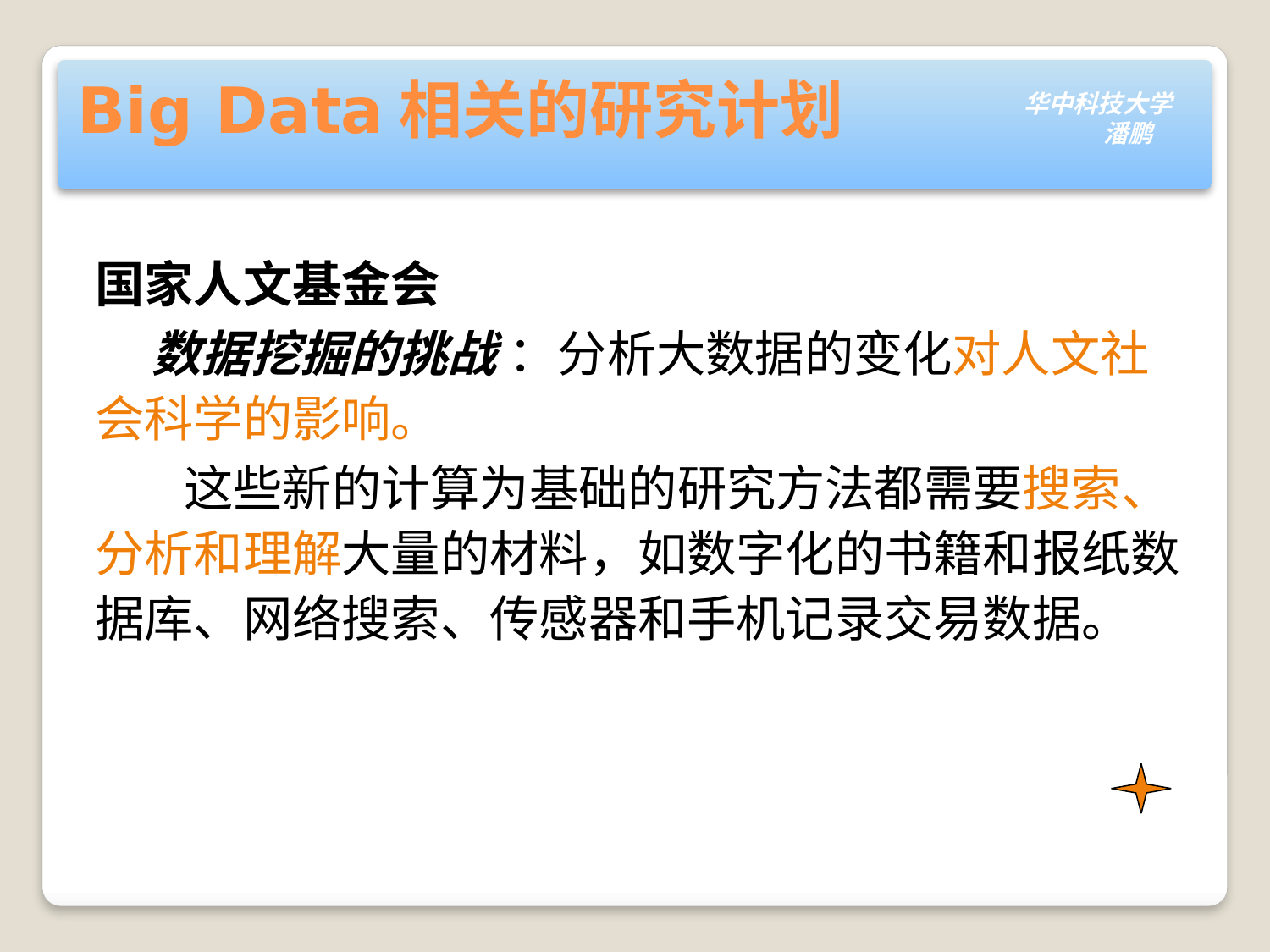

Big Data相关的研究计划
国家人文基金会
    数据挖掘的挑战 ：分析大数据的变化对人文社会科学的影响。
       这些新的计算为基础的研究方法都需要搜索、分析和理解大量的材料，如数字化的书籍和报纸数据库、网络搜索、传感器和手机记录交易数据。